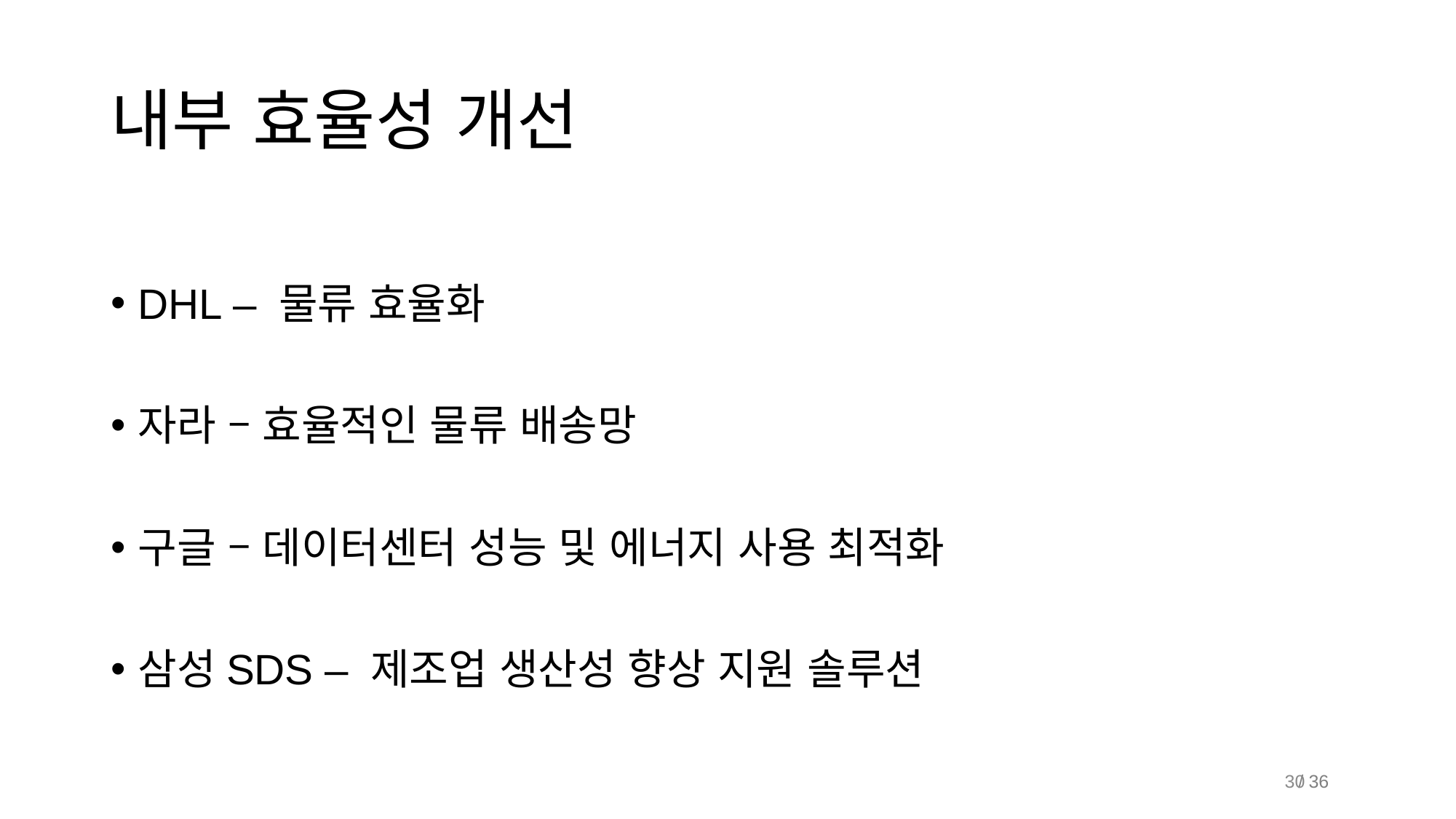

# 내부 효율성 개선

DHL – 물류 효율화

자라 – 효율적인 물류 배송망

구글 – 데이터센터 성능 및 에너지 사용 최적화

삼성SDS – 제조업 생산성 향상 지원 솔루션
30